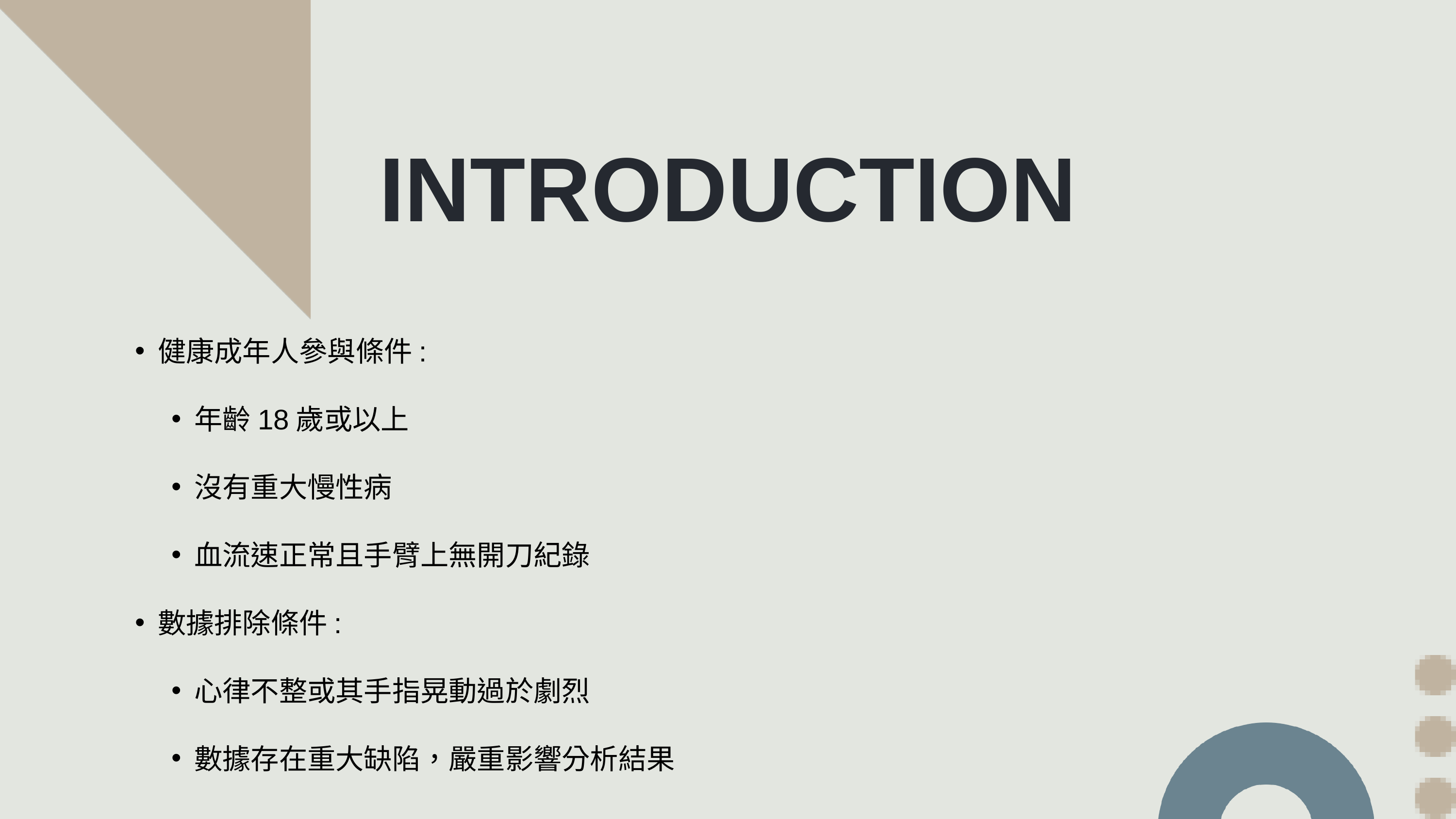

INTRODUCTION
健康成年人參與條件:
年齡18歲或以上
沒有重大慢性病
血流速正常且手臂上無開刀紀錄
數據排除條件:
心律不整或其手指晃動過於劇烈
數據存在重大缺陷，嚴重影響分析結果